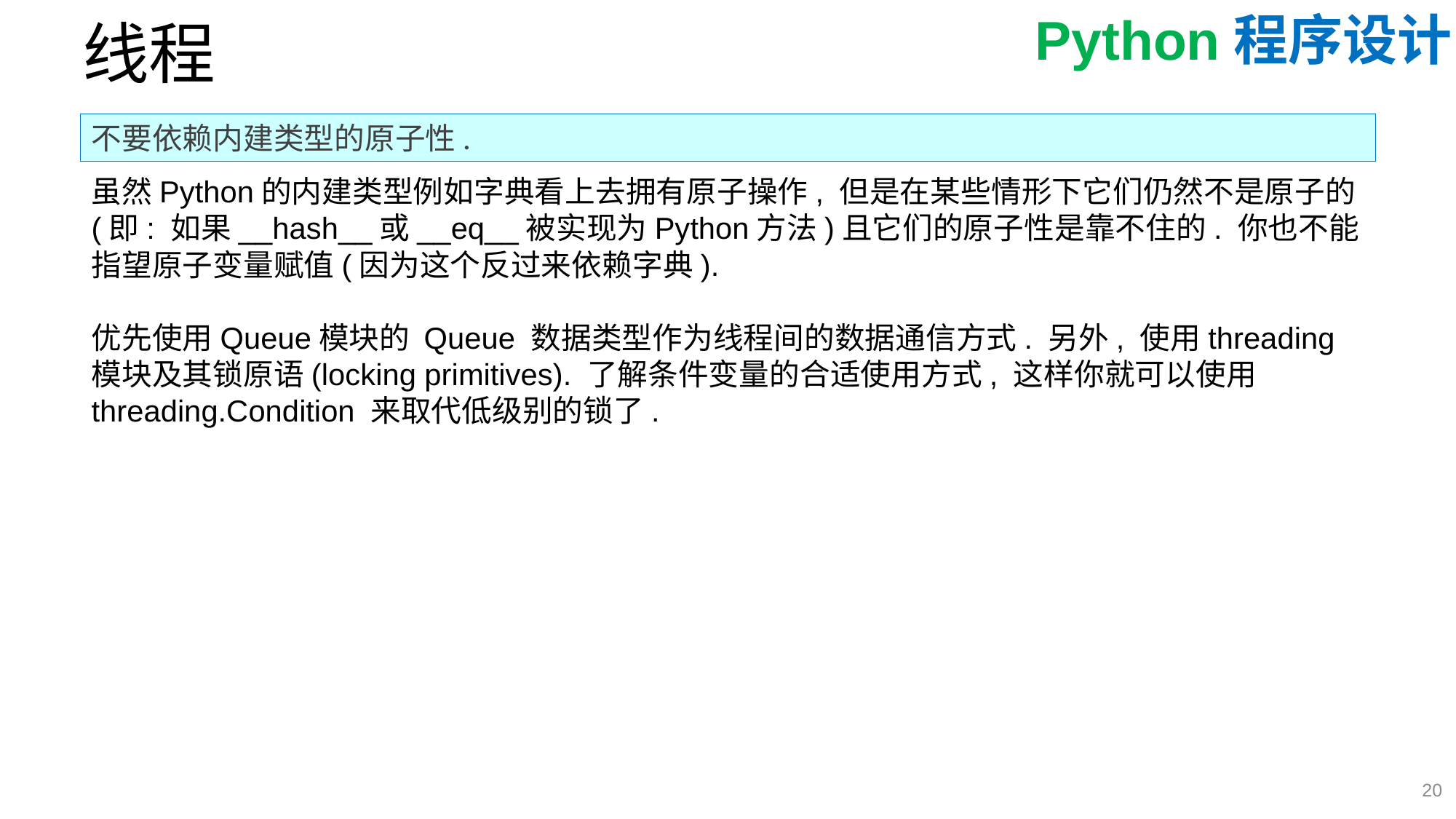

# 线程
不要依赖内建类型的原子性.
虽然Python的内建类型例如字典看上去拥有原子操作, 但是在某些情形下它们仍然不是原子的(即: 如果__hash__或__eq__被实现为Python方法)且它们的原子性是靠不住的. 你也不能指望原子变量赋值(因为这个反过来依赖字典).

优先使用Queue模块的 Queue 数据类型作为线程间的数据通信方式. 另外, 使用threading模块及其锁原语(locking primitives). 了解条件变量的合适使用方式, 这样你就可以使用 threading.Condition 来取代低级别的锁了.
20